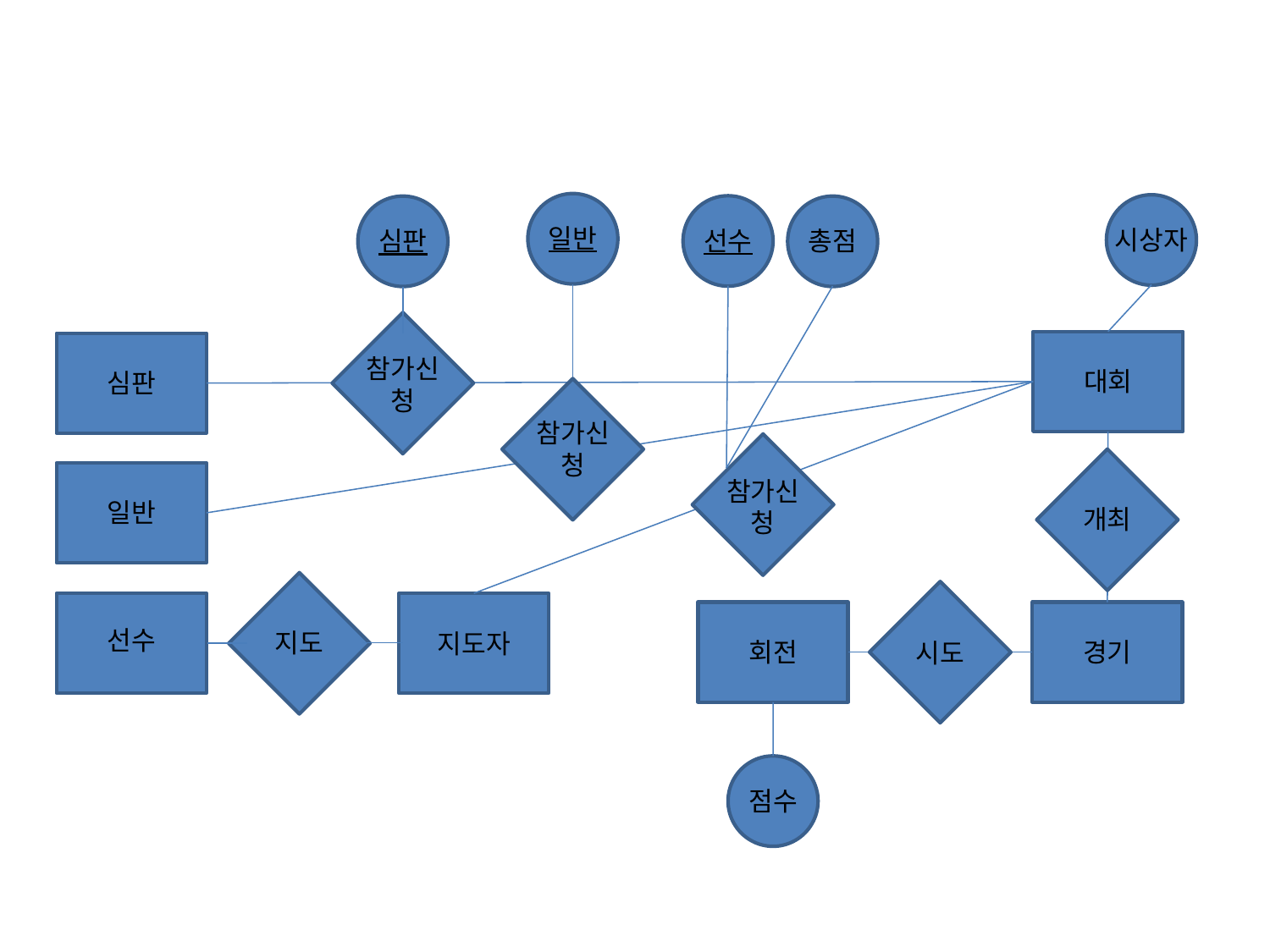

일반

참가신청

시상자

선수

심판

참가신청

총점

대회

심판

참가신청

일반

개최

선수

지도

지도자

시도

회전

경기

점수